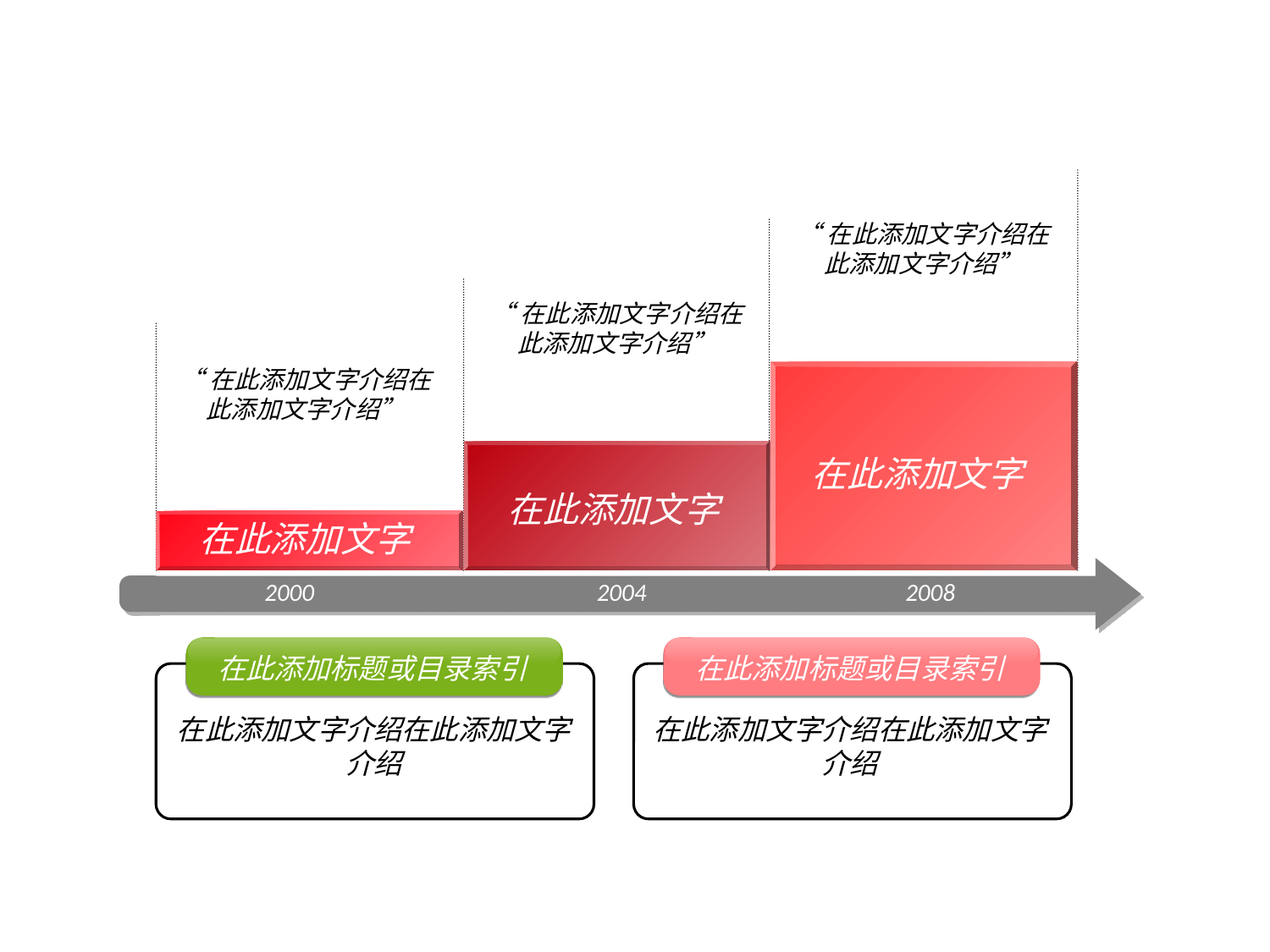

“在此添加文字介绍在此添加文字介绍”

“在此添加文字介绍在此添加文字介绍”

“在此添加文字介绍在此添加文字介绍”

在此添加文字
在此添加文字

在此添加文字

2000
2004
2008

在此添加标题或目录索引
在此添加标题或目录索引

在此添加文字介绍在此添加文字介绍
在此添加文字介绍在此添加文字介绍